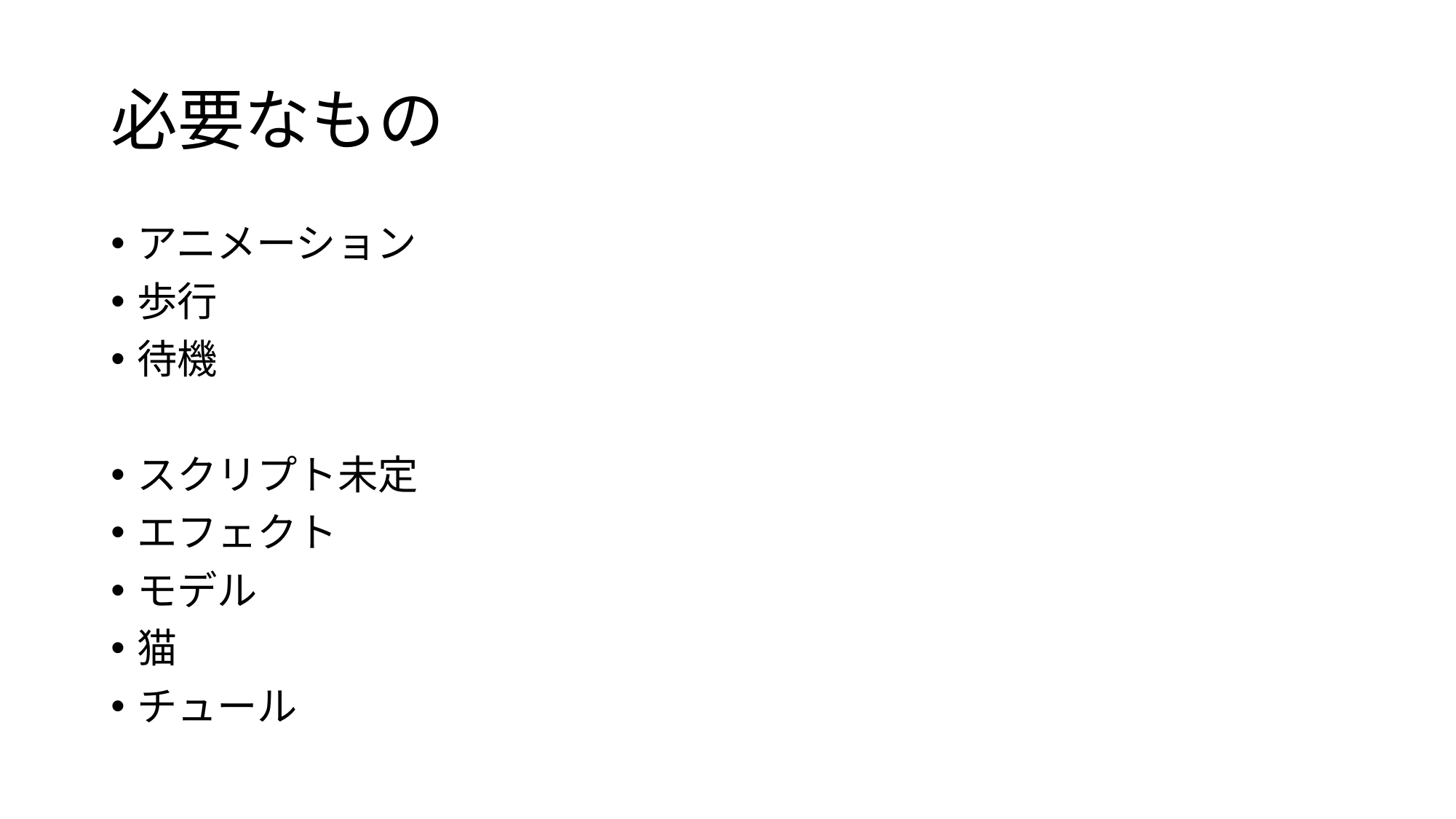

# 必要なもの
アニメーション
歩行
待機

スクリプト未定
エフェクト
モデル
猫
チュール